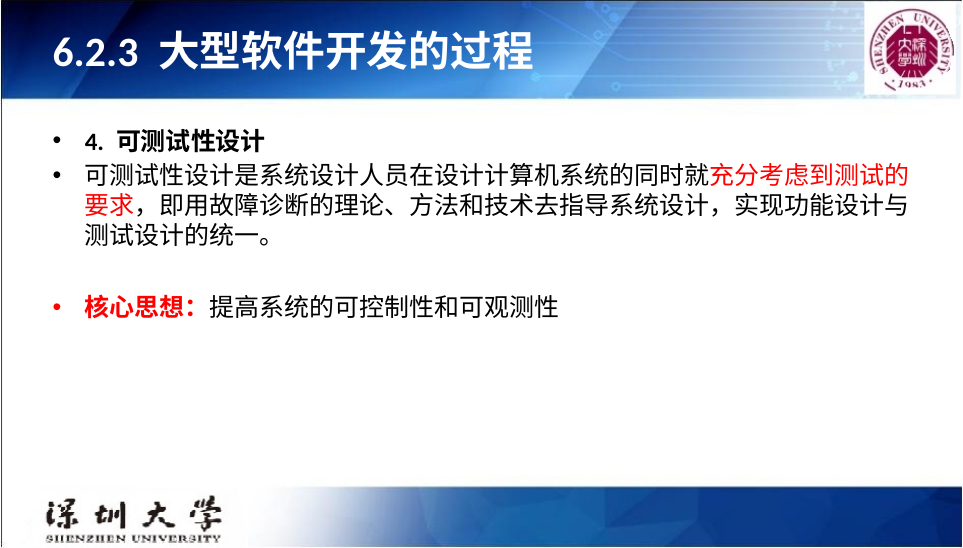

# 6.2.3 大型软件开发的过程
4. 可测试性设计
可测试性设计是系统设计人员在设计计算机系统的同时就充分考虑到测试的要求，即用故障诊断的理论、方法和技术去指导系统设计，实现功能设计与测试设计的统一。

核心思想：提高系统的可控制性和可观测性
218